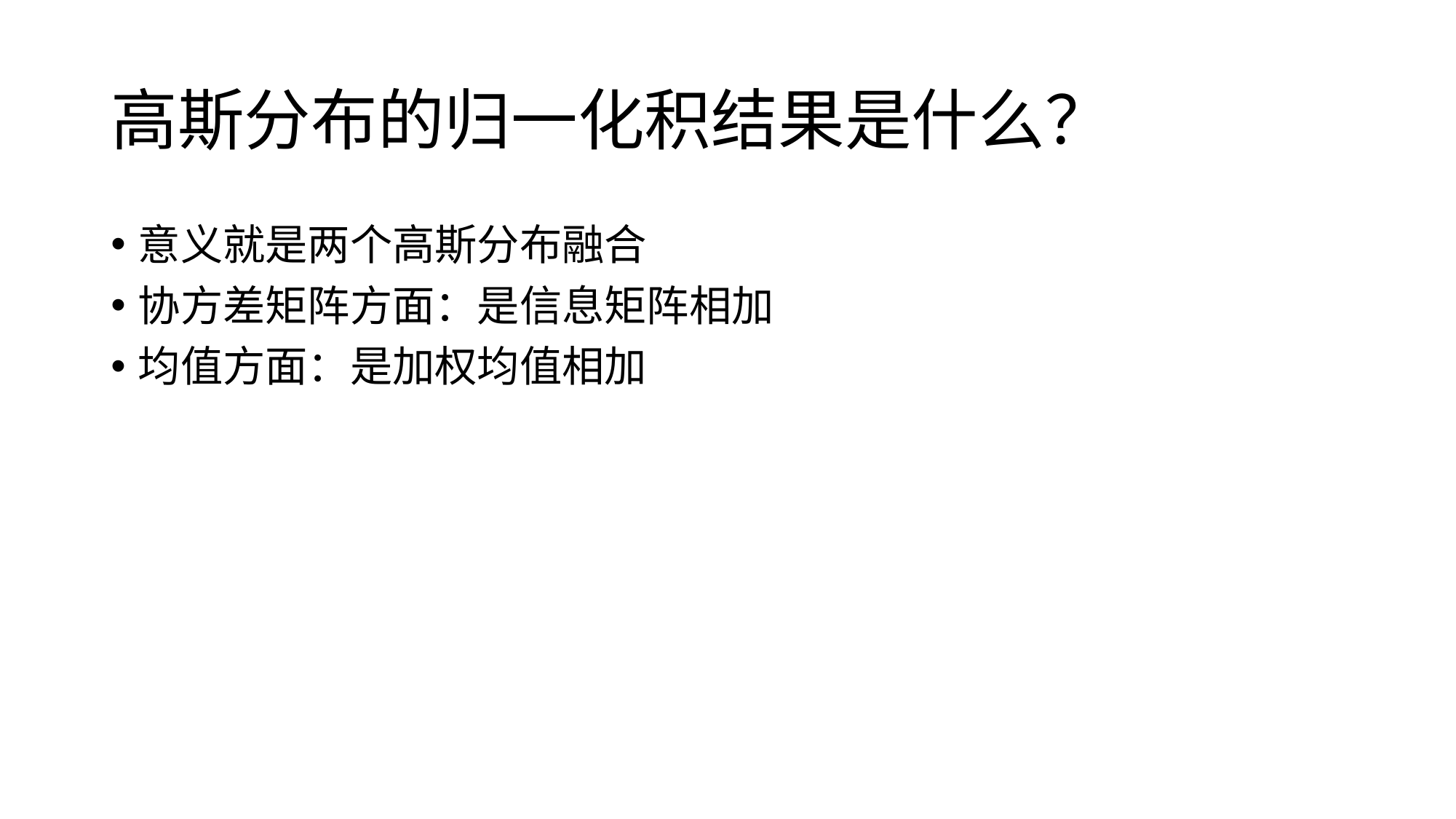

# 高斯分布的归一化积结果是什么？
意义就是两个高斯分布融合
协方差矩阵方面：是信息矩阵相加
均值方面：是加权均值相加